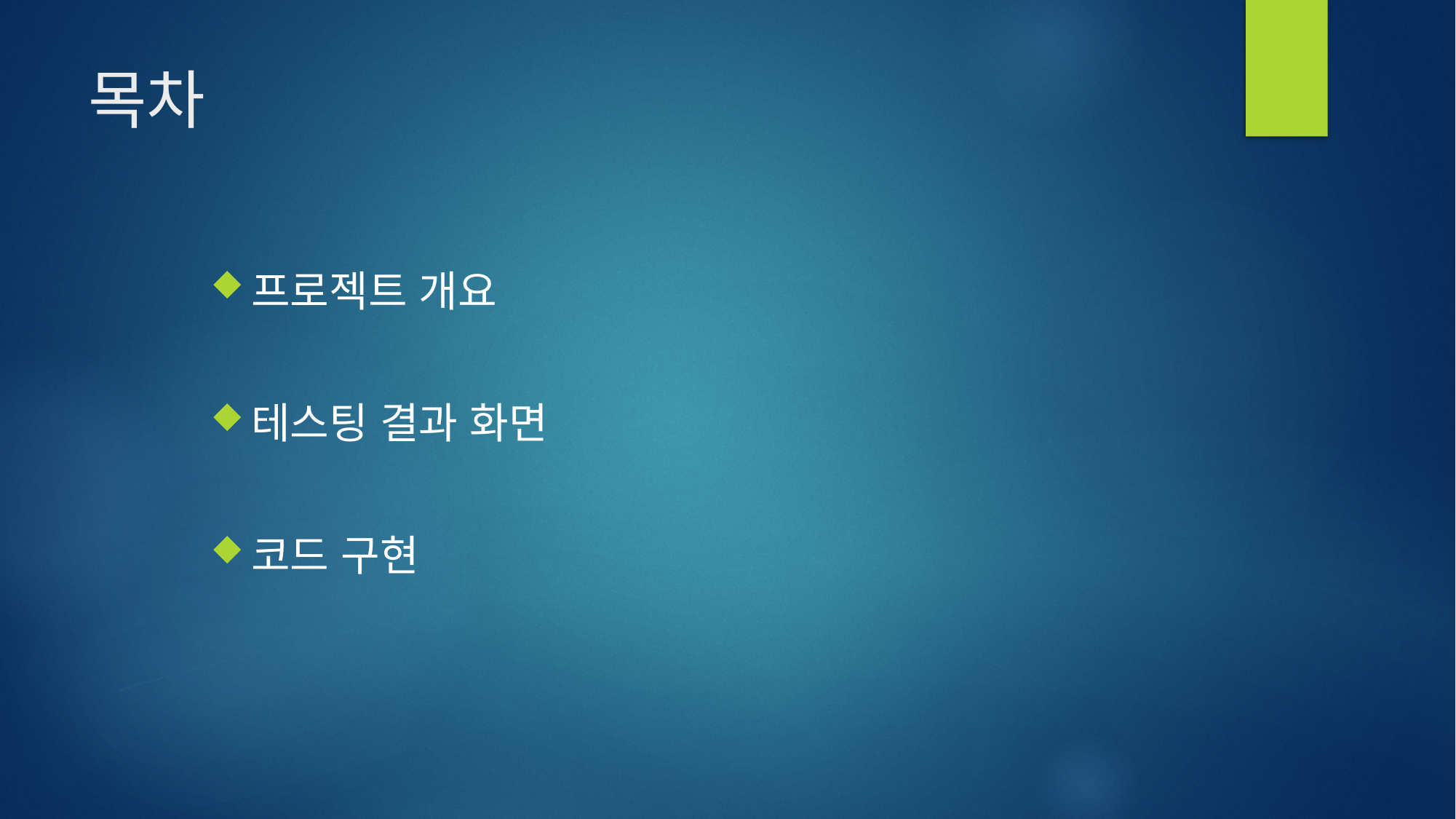

# 목차
프로젝트 개요

테스팅 결과 화면

코드 구현